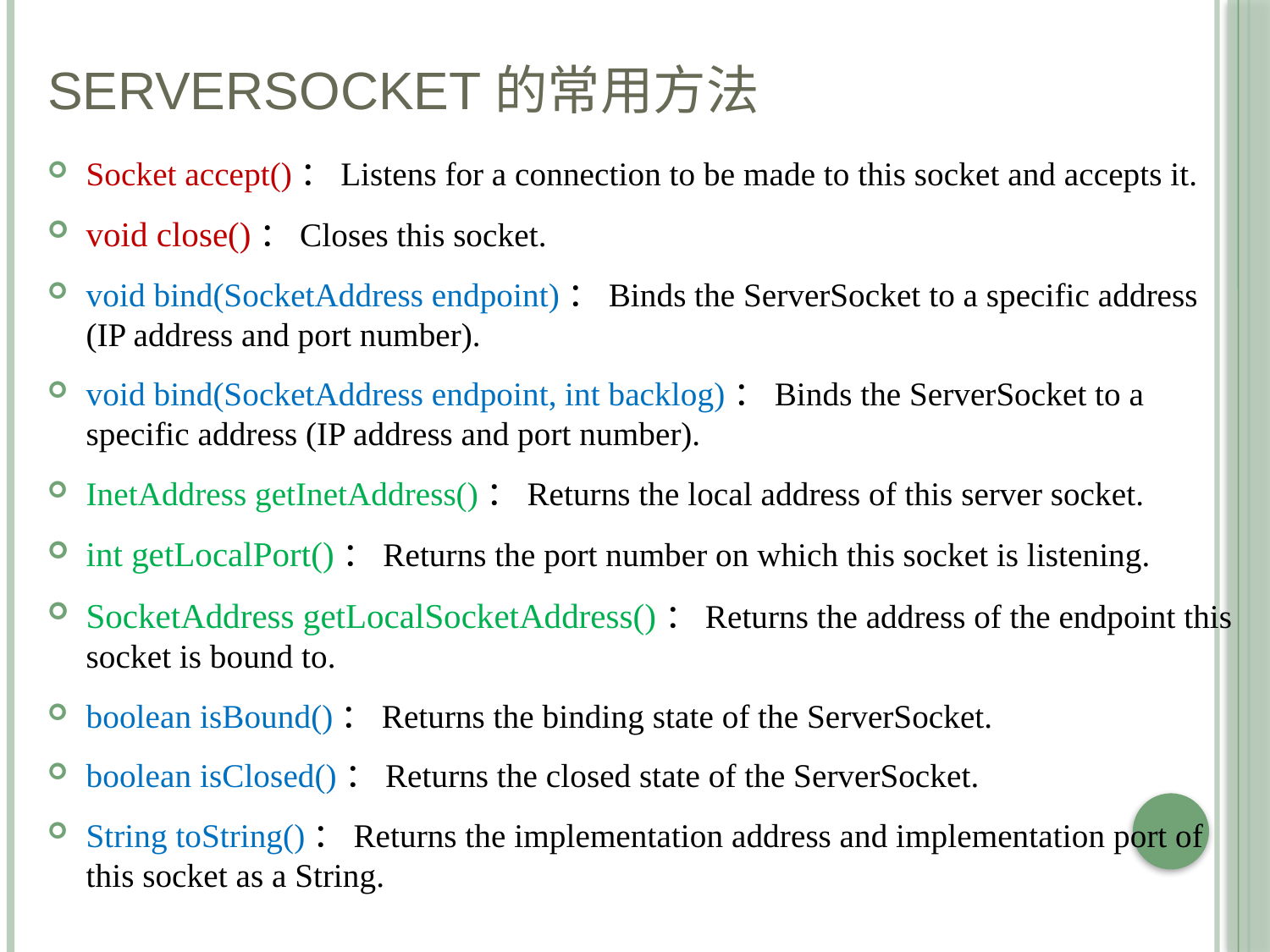

# ServerSocket的常用方法
Socket accept()：Listens for a connection to be made to this socket and accepts it.
void close()：Closes this socket.
void bind(SocketAddress endpoint)：Binds the ServerSocket to a specific address (IP address and port number).
void bind(SocketAddress endpoint, int backlog)：Binds the ServerSocket to a specific address (IP address and port number).
InetAddress getInetAddress()：Returns the local address of this server socket.
int getLocalPort()：Returns the port number on which this socket is listening.
SocketAddress getLocalSocketAddress()：Returns the address of the endpoint this socket is bound to.
boolean isBound()：Returns the binding state of the ServerSocket.
boolean isClosed()：Returns the closed state of the ServerSocket.
String toString()：Returns the implementation address and implementation port of this socket as a String.